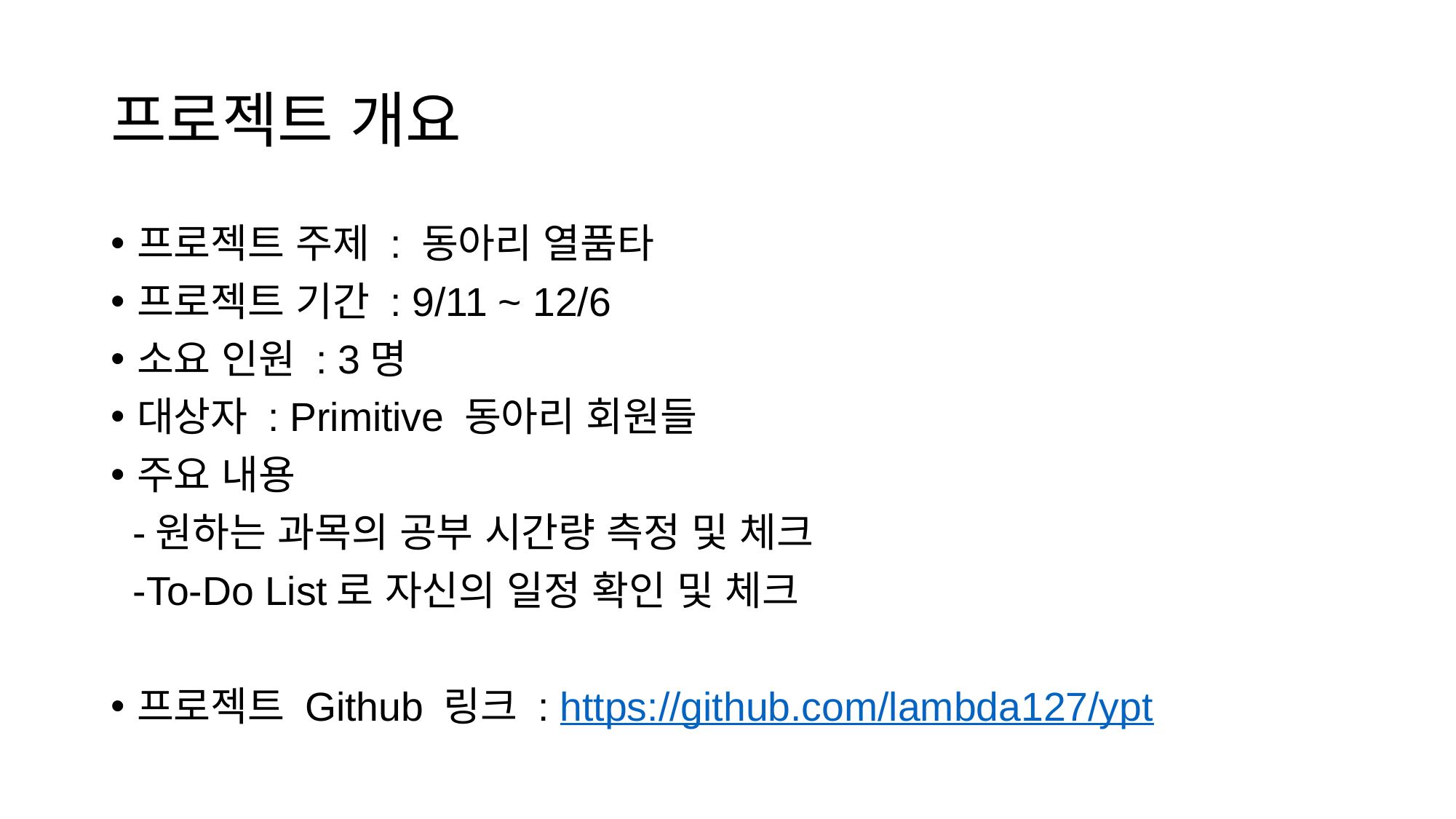

# 프로젝트 개요
프로젝트 주제 : 동아리 열품타
프로젝트 기간 : 9/11 ~ 12/6
소요 인원 : 3명
대상자 : Primitive 동아리 회원들
주요 내용
  -원하는 과목의 공부 시간량 측정 및 체크
  -To-Do List로 자신의 일정 확인 및 체크

프로젝트 Github 링크 : https://github.com/lambda127/ypt